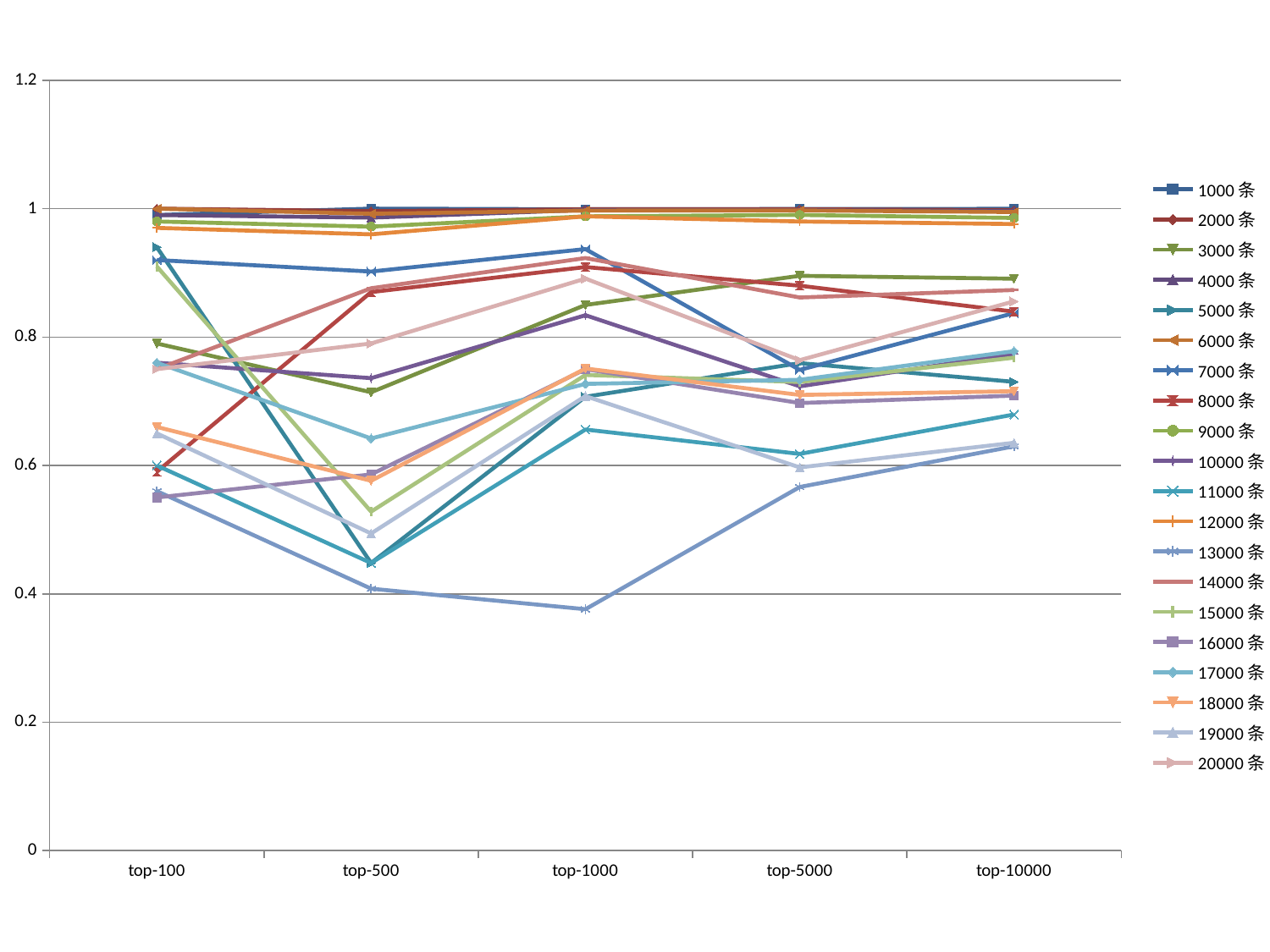

### Chart

| Category | 1000条 | 2000条 | 3000条 | 4000条 | 5000条 | 6000条 | 7000条 | 8000条 | 9000条 | 10000条 | 11000条 | 12000条 | 13000条 | 14000条 | 15000条 | 16000条 | 17000条 | 18000条 | 19000条 | 20000条 |
|---|---|---|---|---|---|---|---|---|---|---|---|---|---|---|---|---|---|---|---|---|
| top-100 | 0.99 | 1.0 | 0.79 | 0.99 | 0.94 | 1.0 | 0.92 | 0.59 | 0.98 | 0.76 | 0.6 | 0.97 | 0.56 | 0.75 | 0.91 | 0.55 | 0.76 | 0.66 | 0.65 | 0.75 |
| top-500 | 1.0 | 0.996 | 0.714 | 0.986 | 0.448 | 0.992 | 0.902 | 0.87 | 0.972 | 0.736 | 0.448 | 0.96 | 0.408 | 0.876 | 0.528 | 0.586 | 0.642 | 0.576 | 0.494 | 0.79 |
| top-1000 | 0.999 | 0.999 | 0.85 | 0.998 | 0.707 | 0.997 | 0.937 | 0.909 | 0.988 | 0.834 | 0.656 | 0.988 | 0.376 | 0.923 | 0.741 | 0.75 | 0.727 | 0.751 | 0.708 | 0.891 |
| top-5000 | 0.9994 | 0.999 | 0.8954 | 0.9976 | 0.7594 | 0.9972 | 0.7488 | 0.88 | 0.9902 | 0.7232 | 0.618 | 0.98 | 0.5664 | 0.8616 | 0.73 | 0.6972 | 0.7334 | 0.7098 | 0.597 | 0.764 |
| top-10000 | 0.9997 | 0.9976 | 0.8909 | 0.9961 | 0.7302 | 0.9947 | 0.8373 | 0.8396 | 0.9855 | 0.774 | 0.6794 | 0.976 | 0.6298 | 0.8733 | 0.7679 | 0.7087 | 0.778 | 0.7157 | 0.6353 | 0.8556 |